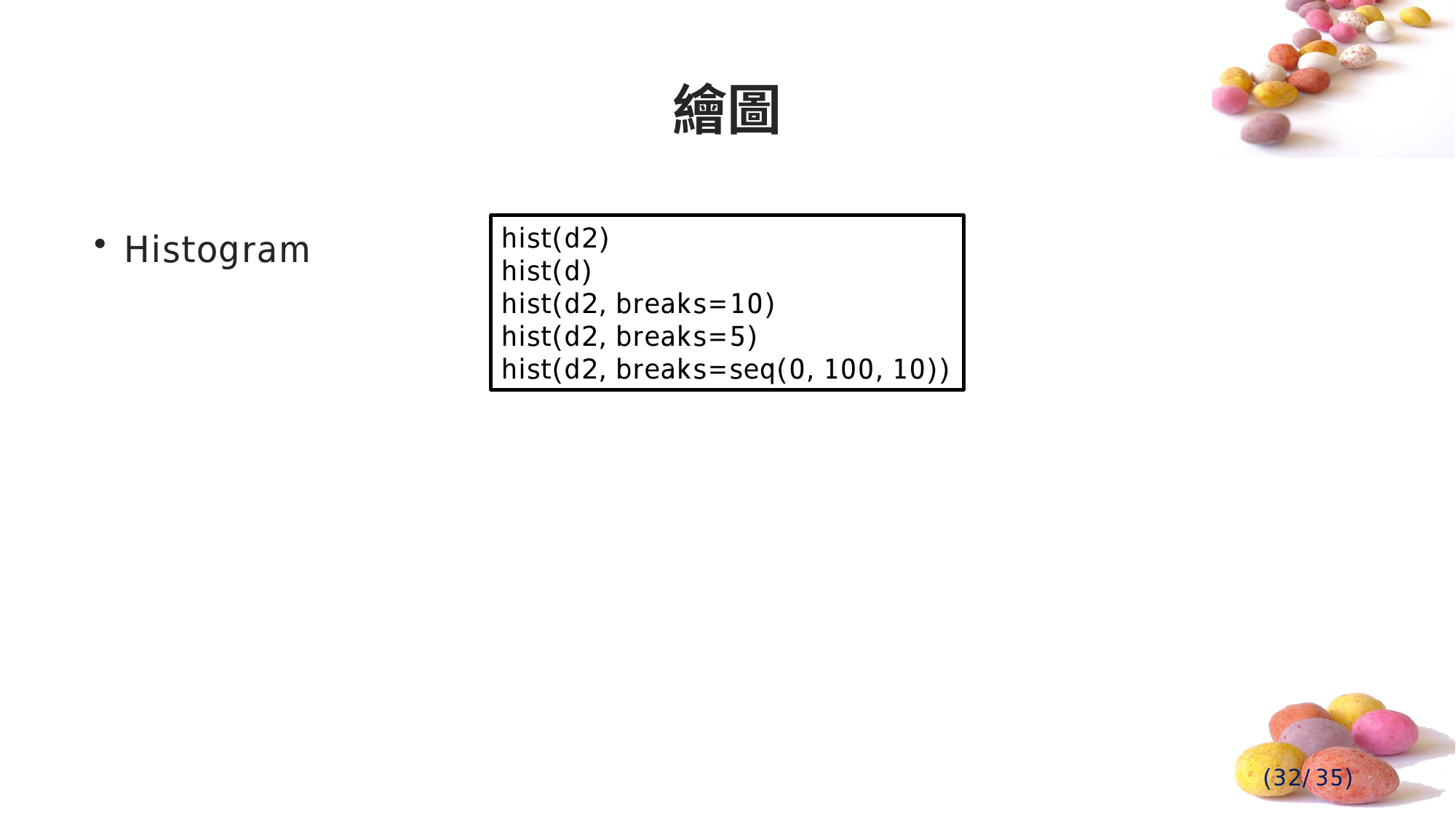

# 繪圖
Histogram
hist(d2)
hist(d)
hist(d2, breaks=10)
hist(d2, breaks=5)
hist(d2, breaks=seq(0, 100, 10))